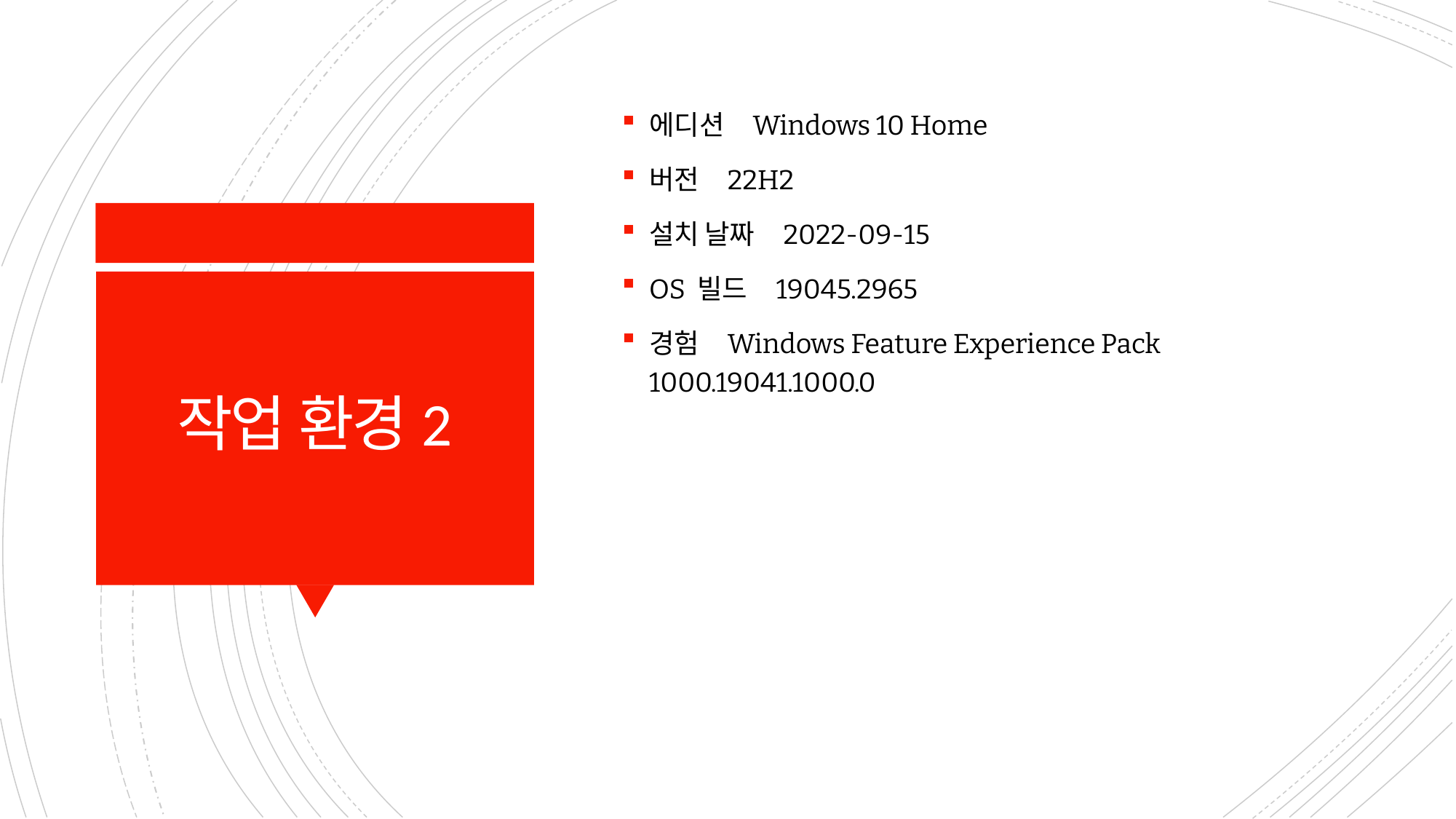

에디션    Windows 10 Home
버전    22H2
설치 날짜    ‎2022-‎09-‎15
OS 빌드    19045.2965
경험    Windows Feature Experience Pack 1000.19041.1000.0

# 작업 환경2